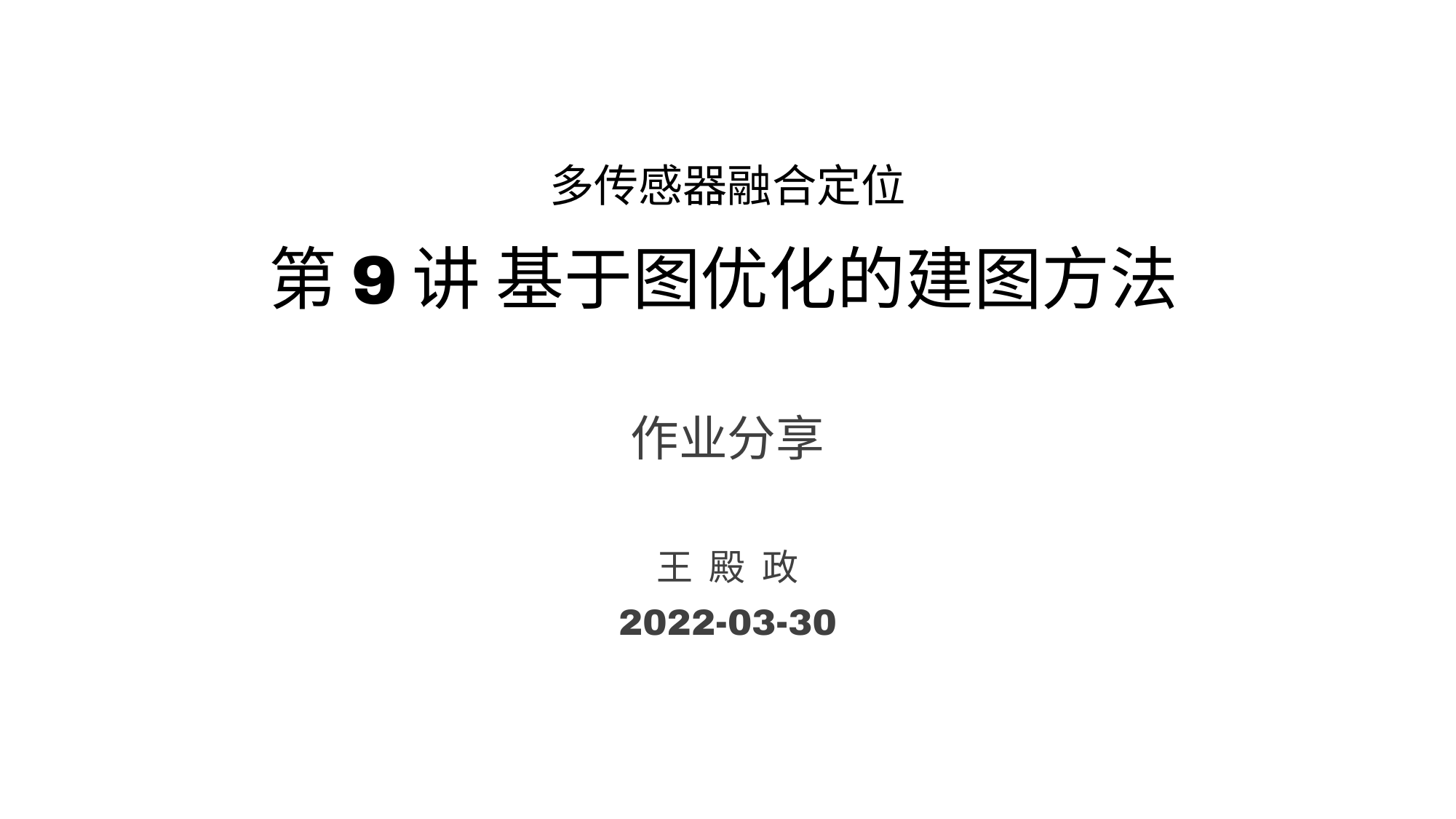

# 多传感器融合定位 第9讲 基于图优化的建图方法
作业分享

王  殿  政
2022-03-30